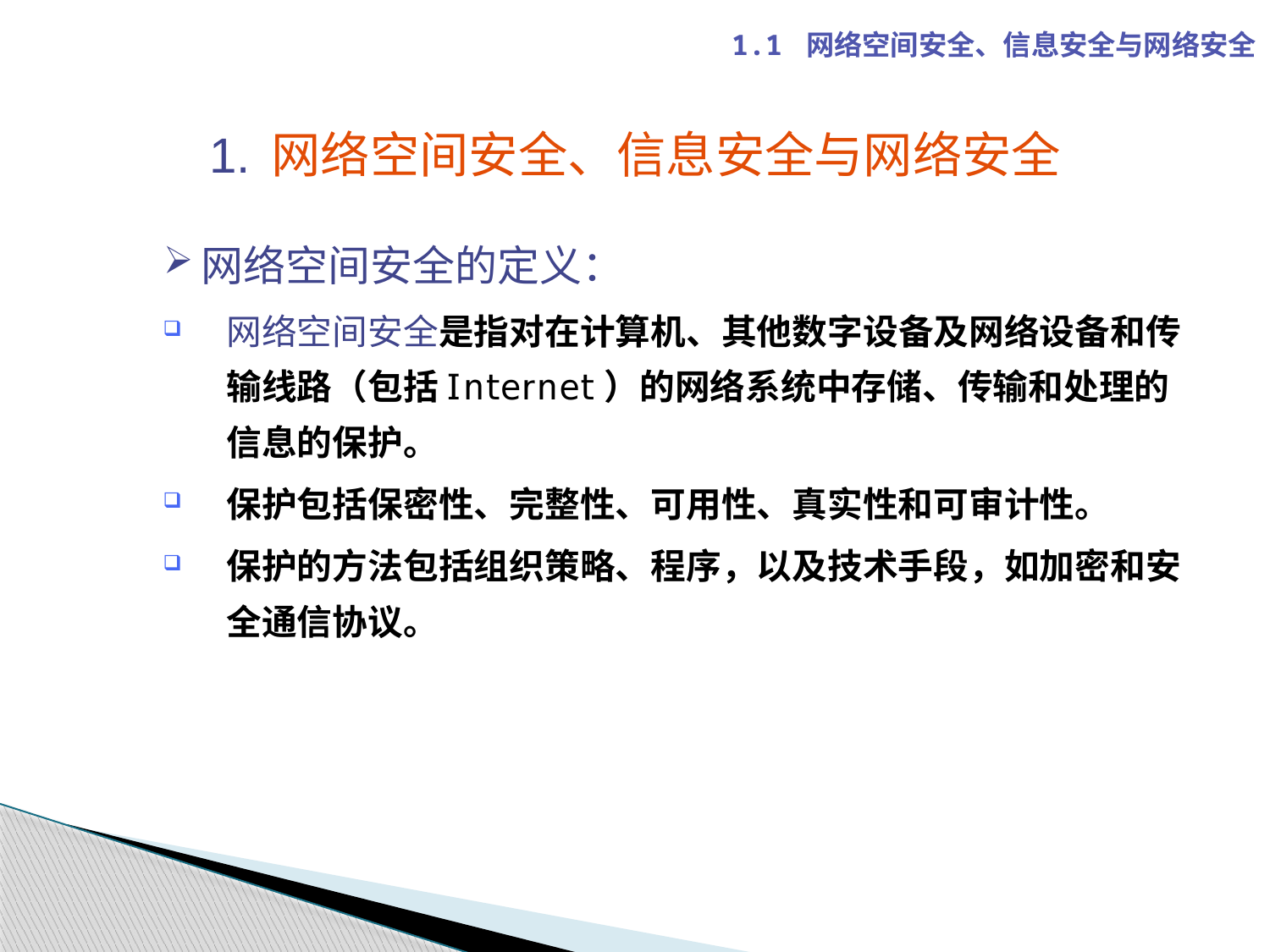

1.1 网络空间安全、信息安全与网络安全
网络空间安全、信息安全与网络安全
网络空间安全的定义：
网络空间安全是指对在计算机、其他数字设备及网络设备和传输线路（包括Internet）的网络系统中存储、传输和处理的信息的保护。
保护包括保密性、完整性、可用性、真实性和可审计性。
保护的方法包括组织策略、程序，以及技术手段，如加密和安全通信协议。